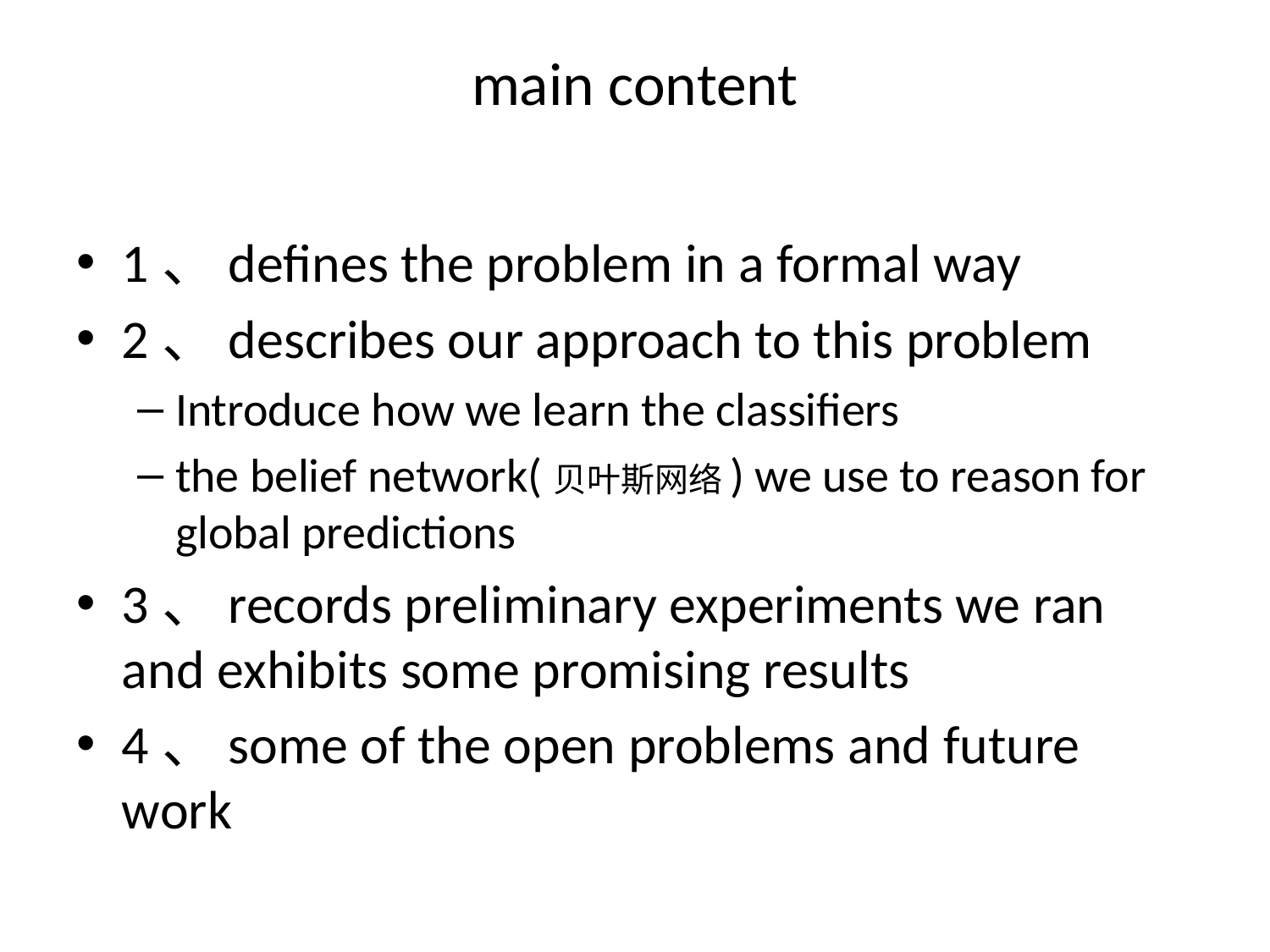

# main content
1、defines the problem in a formal way
2、describes our approach to this problem
Introduce how we learn the classifiers
the belief network(贝叶斯网络) we use to reason for global predictions
3、records preliminary experiments we ran and exhibits some promising results
4、some of the open problems and future work